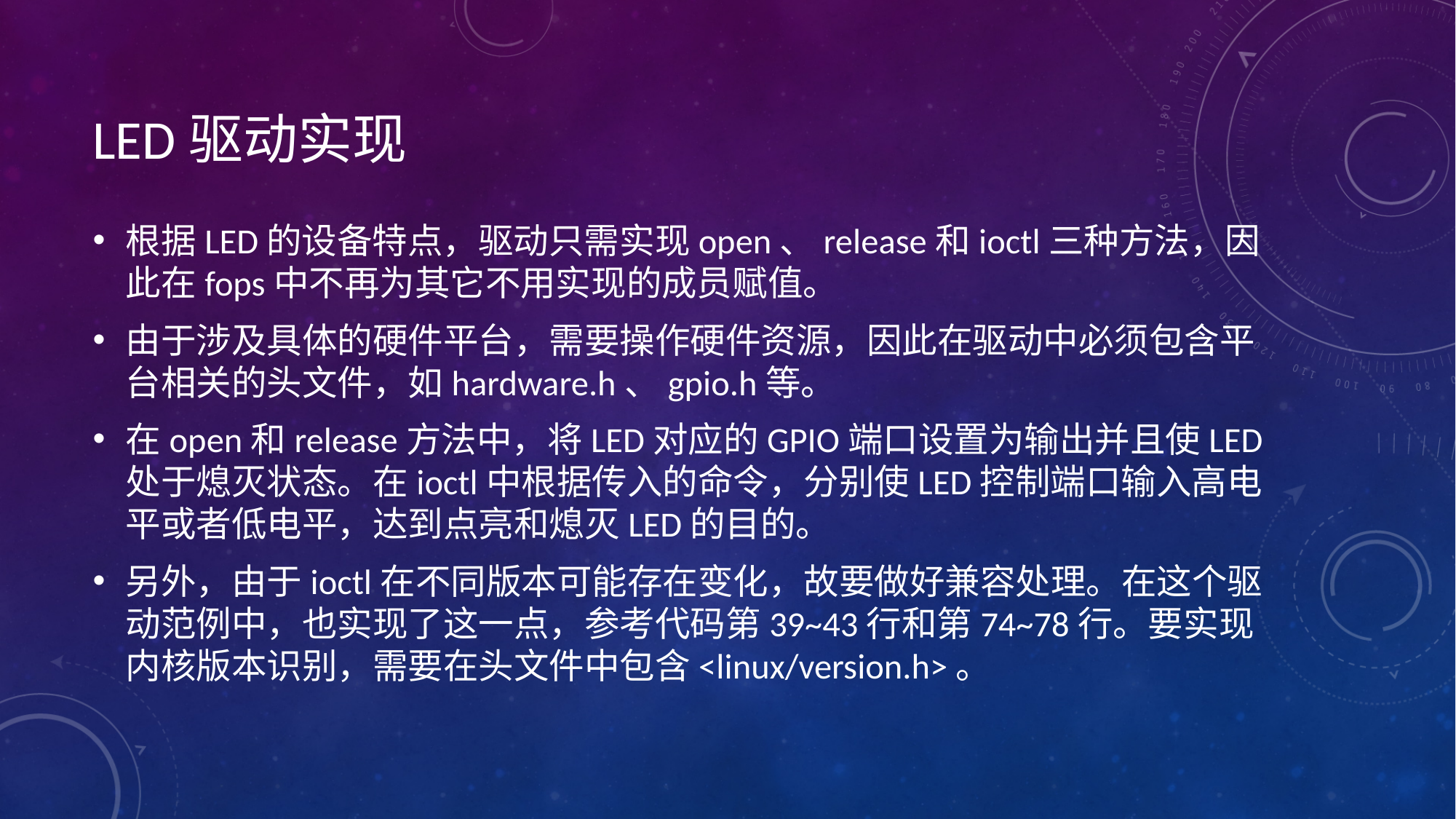

# LED驱动实现
根据LED的设备特点，驱动只需实现open、release和ioctl三种方法，因此在fops中不再为其它不用实现的成员赋值。
由于涉及具体的硬件平台，需要操作硬件资源，因此在驱动中必须包含平台相关的头文件，如hardware.h、gpio.h等。
在open和release方法中，将LED对应的GPIO端口设置为输出并且使LED处于熄灭状态。在ioctl中根据传入的命令，分别使LED控制端口输入高电平或者低电平，达到点亮和熄灭LED的目的。
另外，由于ioctl在不同版本可能存在变化，故要做好兼容处理。在这个驱动范例中，也实现了这一点，参考代码第39~43行和第74~78行。要实现内核版本识别，需要在头文件中包含<linux/version.h>。